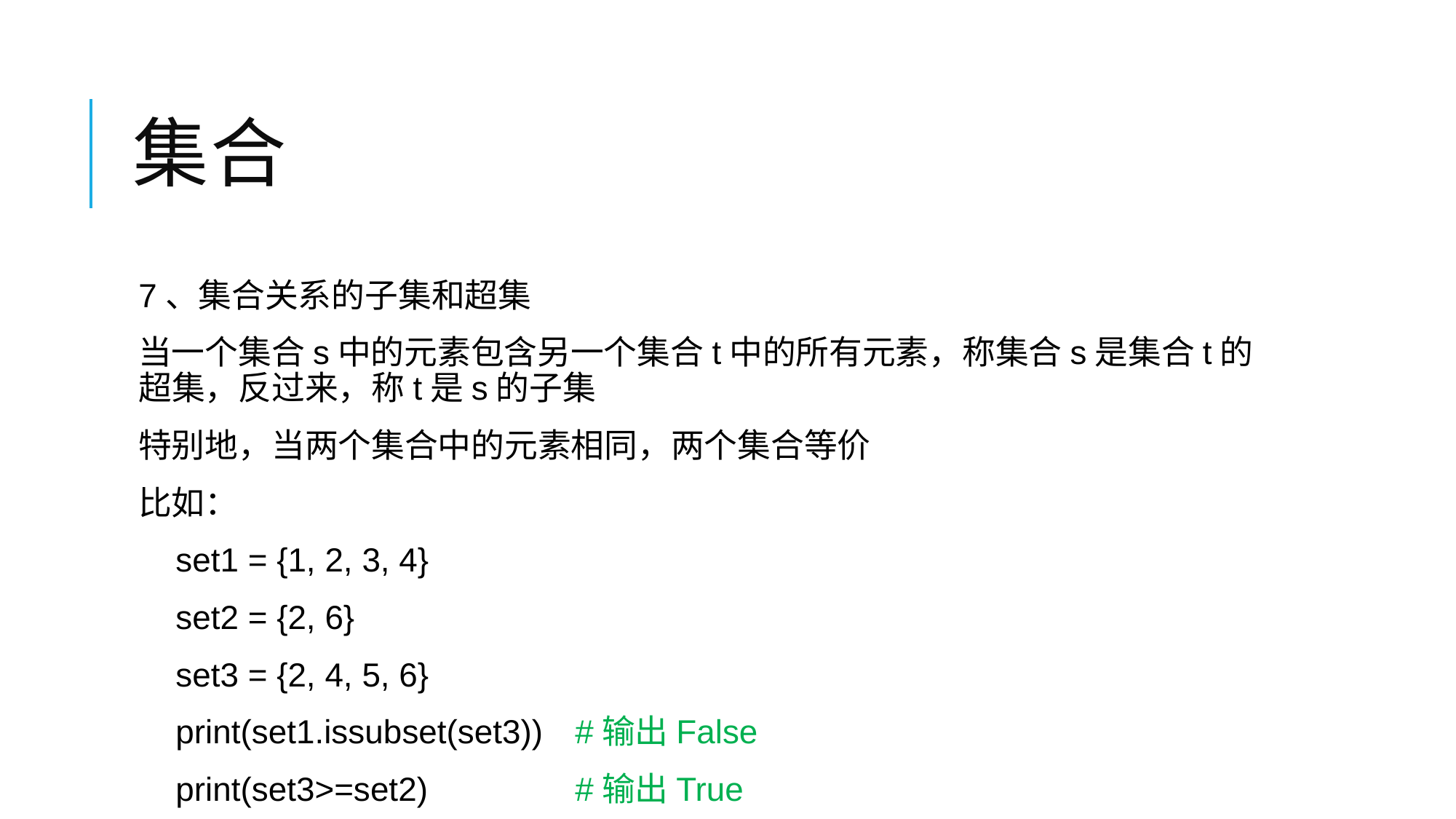

# 集合
7、集合关系的子集和超集
当一个集合s中的元素包含另一个集合t中的所有元素，称集合s是集合t的超集，反过来，称t是s的子集
特别地，当两个集合中的元素相同，两个集合等价
比如：
    set1 = {1, 2, 3, 4}
    set2 = {2, 6}
    set3 = {2, 4, 5, 6}
    print(set1.issubset(set3))	#输出False
    print(set3>=set2)		#输出True